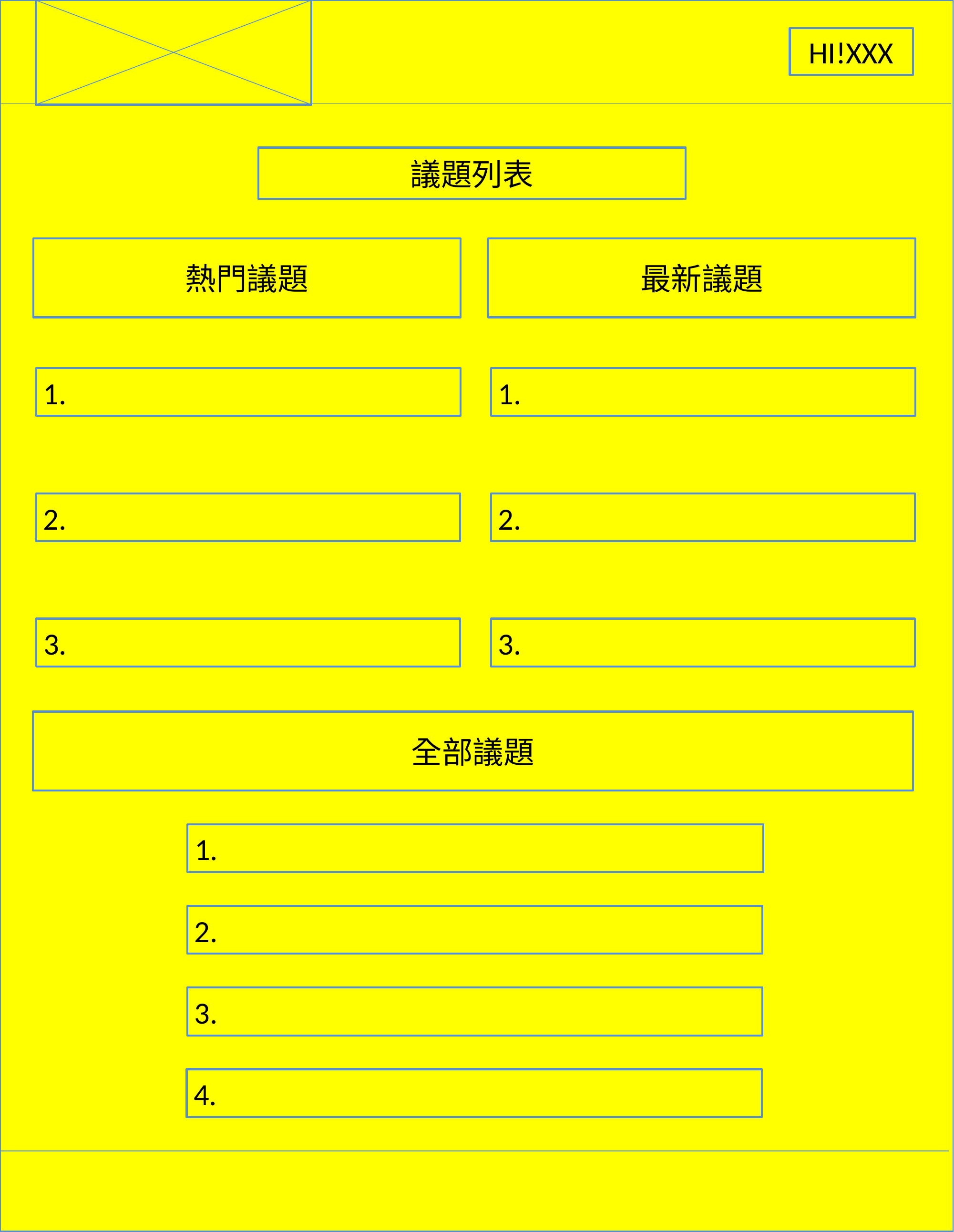

HI!XXX
議題列表
熱門議題
最新議題
把它切成一辦，最新根最熱門
1.
1.
2.
2.
3.
3.
全部議題
1.
2.
3.
4.